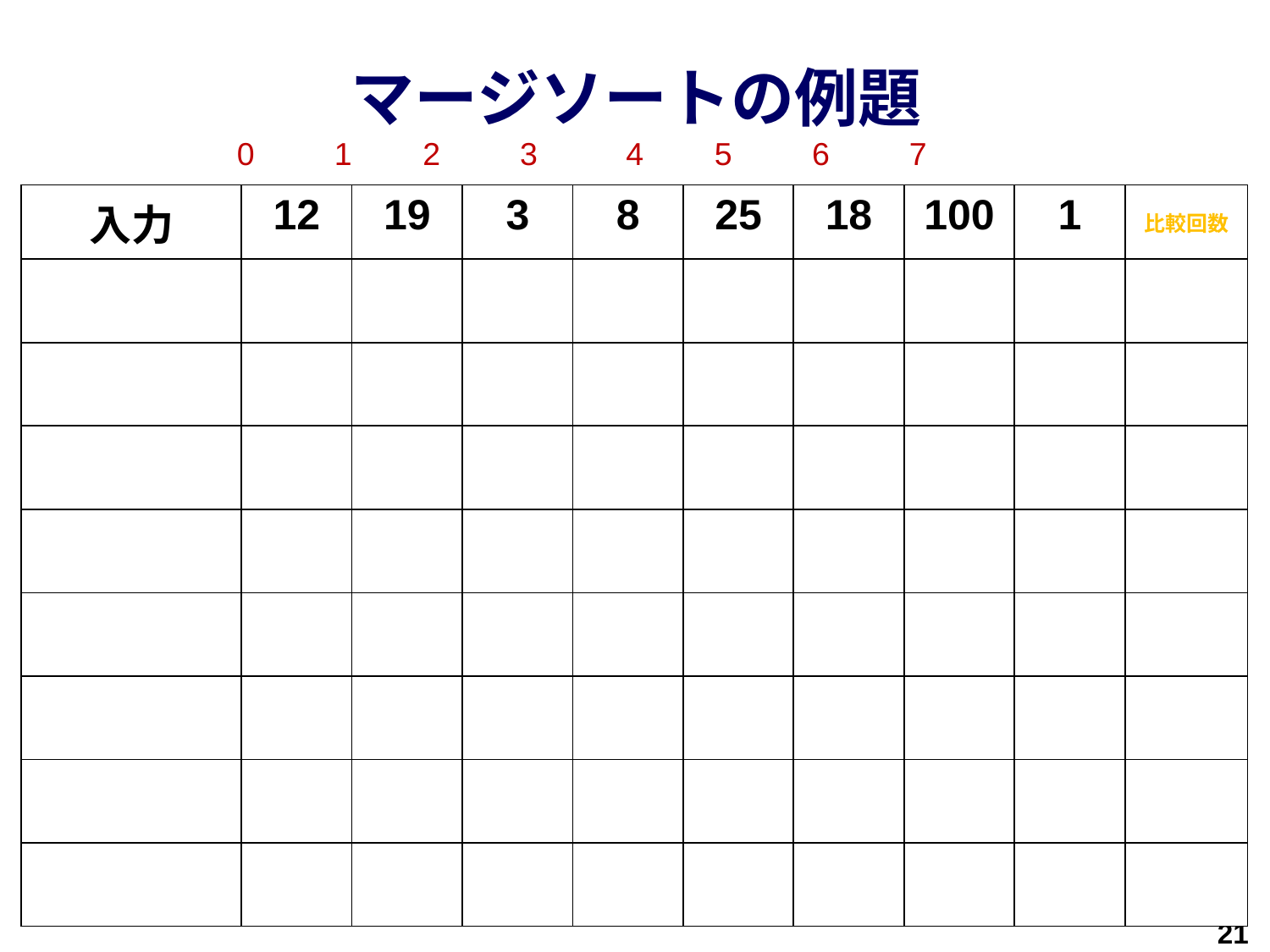

# マージソートの例題
　　　0         1        2         3          4        5         6         7
| 入力 | 12 | 19 | 3 | 8 | 25 | 18 | 100 | 1 | 比較回数 |
| --- | --- | --- | --- | --- | --- | --- | --- | --- | --- |
|  |  |  |  |  |  |  |  |  |  |
|  |  |  |  |  |  |  |  |  |  |
|  |  |  |  |  |  |  |  |  |  |
|  |  |  |  |  |  |  |  |  |  |
|  |  |  |  |  |  |  |  |  |  |
|  |  |  |  |  |  |  |  |  |  |
|  |  |  |  |  |  |  |  |  |  |
|  |  |  |  |  |  |  |  |  |  |
21